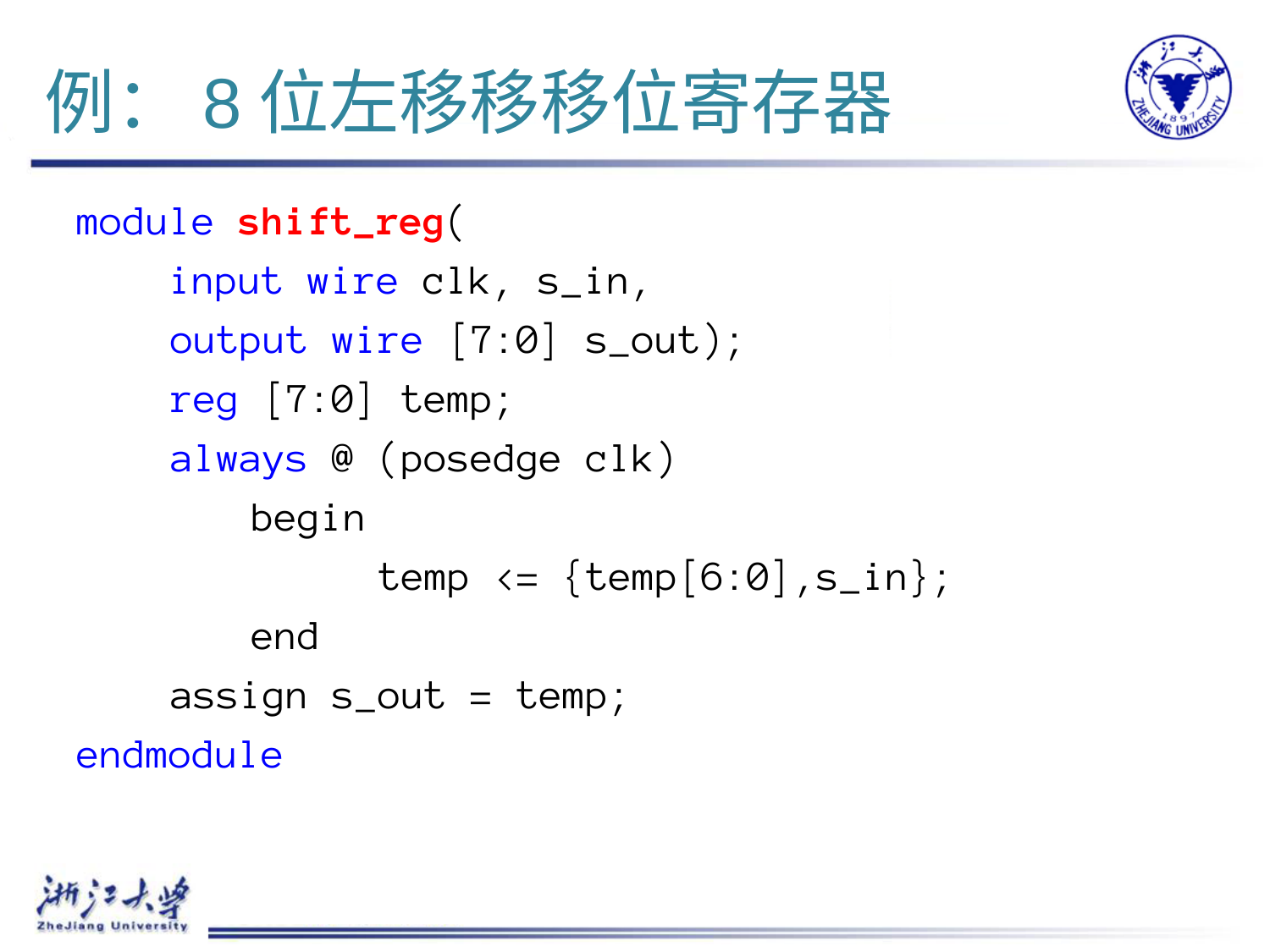

# 例：8位左移移移位寄存器
module shift_reg(
    input wire clk, s_in,
	  output wire [7:0] s_out);
	  reg [7:0] temp;
	  always @ (posedge clk)
		begin
			temp <= {temp[6:0],s_in};
		end
	  assign s_out = temp;
endmodule